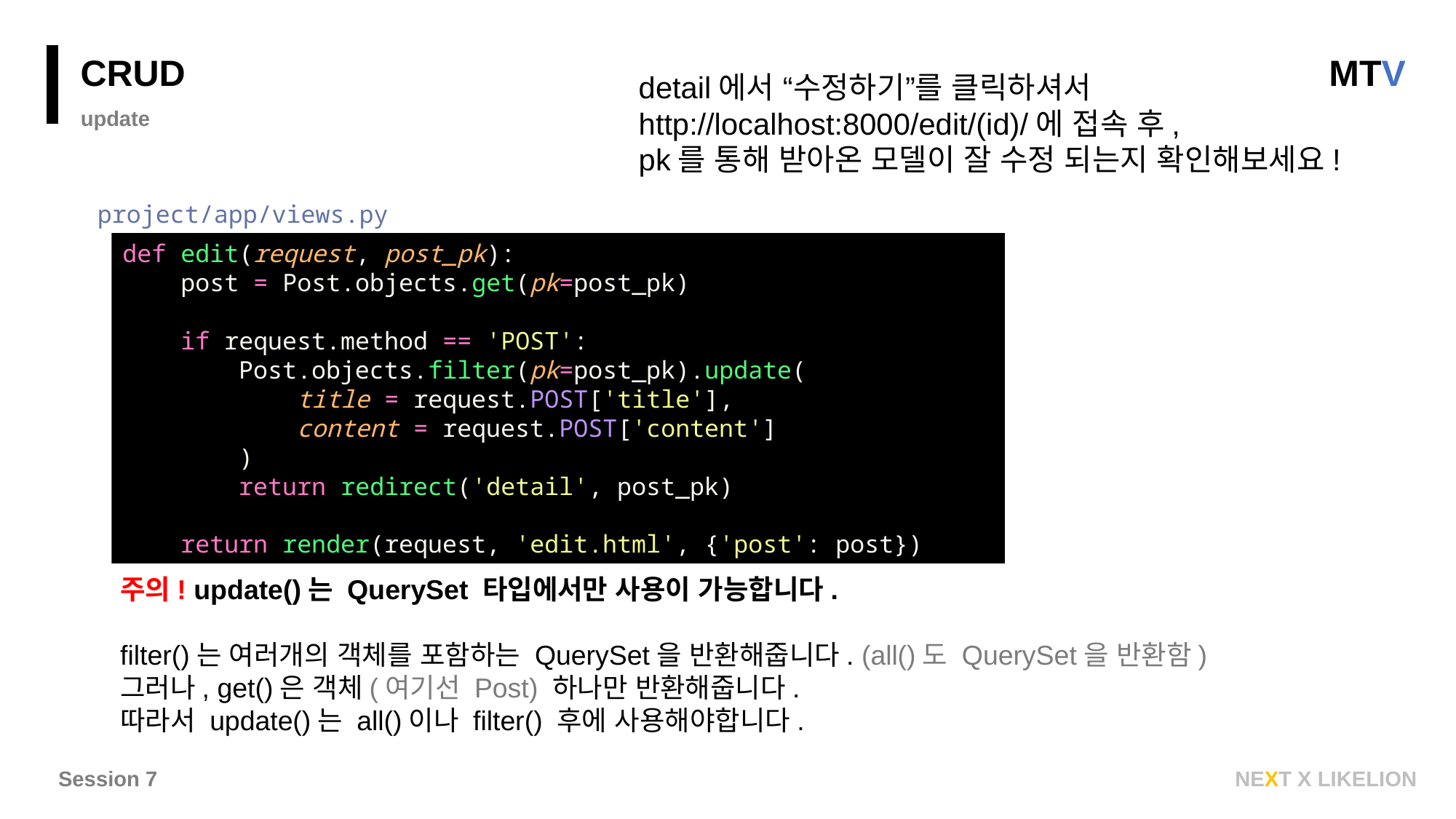

CRUD
MTV

detail에서 “수정하기”를 클릭하셔서
http://localhost:8000/edit/(id)/에 접속 후,
pk를 통해 받아온 모델이 잘 수정 되는지 확인해보세요!
update
project/app/views.py
def edit(request, post_pk):
    post = Post.objects.get(pk=post_pk)

    if request.method == 'POST':
        Post.objects.filter(pk=post_pk).update(
            title = request.POST['title'],
            content = request.POST['content']
        )
        return redirect('detail', post_pk)

    return render(request, 'edit.html', {'post': post})
주의! update()는 QuerySet 타입에서만 사용이 가능합니다.

filter()는 여러개의 객체를 포함하는 QuerySet을 반환해줍니다. (all()도 QuerySet을 반환함)
그러나, get()은 객체(여기선 Post) 하나만 반환해줍니다.
따라서 update()는 all()이나 filter() 후에 사용해야합니다.
Session 7
NEXT X LIKELION